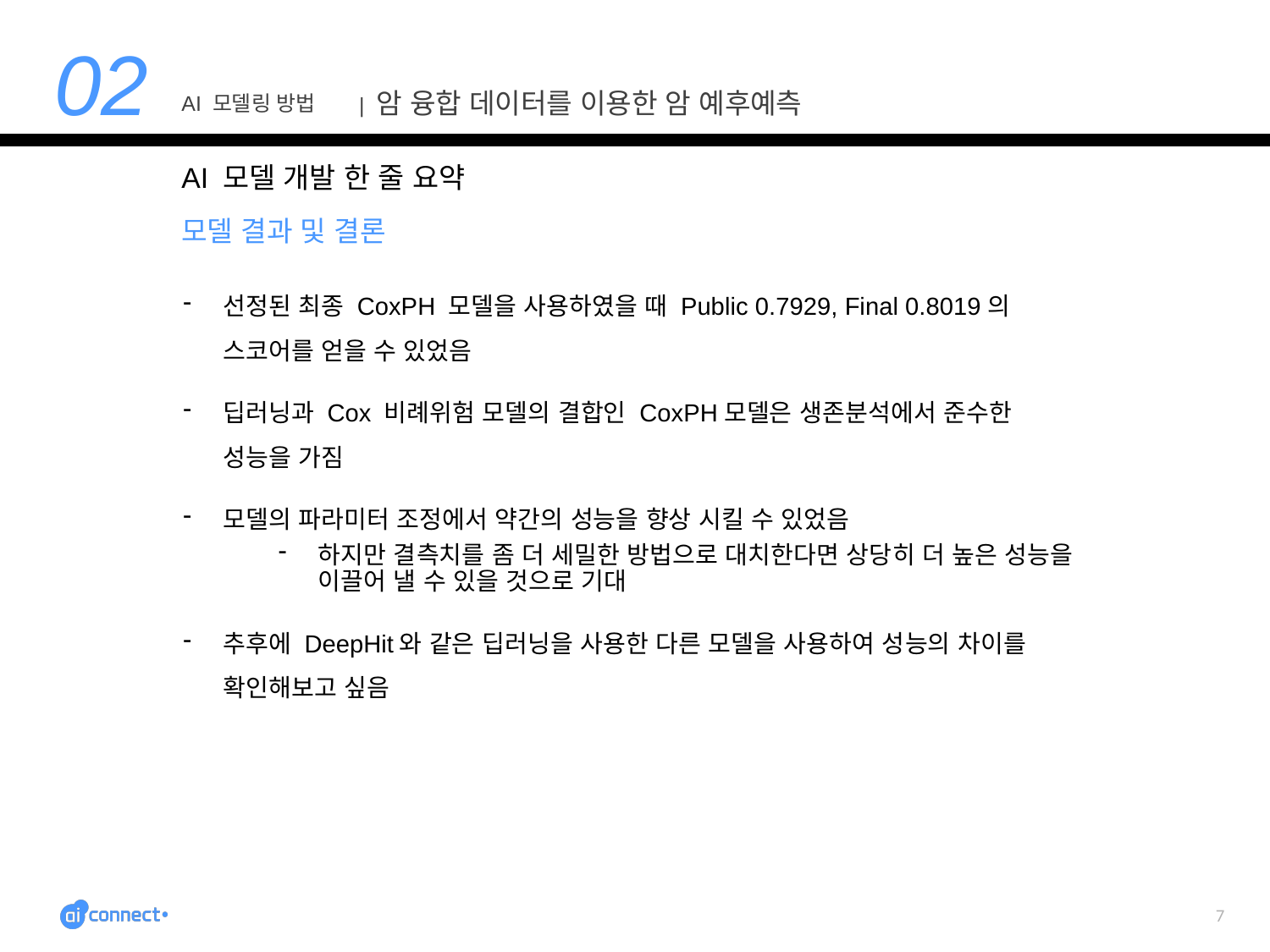

02
AI 모델링 방법
암 융합 데이터를 이용한 암 예후예측
AI 모델 개발 한 줄 요약
모델 결과 및 결론
선정된 최종 CoxPH 모델을 사용하였을 때 Public 0.7929, Final 0.8019의 스코어를 얻을 수 있었음
딥러닝과 Cox 비례위험 모델의 결합인 CoxPH모델은 생존분석에서 준수한 성능을 가짐
모델의 파라미터 조정에서 약간의 성능을 향상 시킬 수 있었음
하지만 결측치를 좀 더 세밀한 방법으로 대치한다면 상당히 더 높은 성능을 이끌어 낼 수 있을 것으로 기대
추후에 DeepHit와 같은 딥러닝을 사용한 다른 모델을 사용하여 성능의 차이를 확인해보고 싶음
7